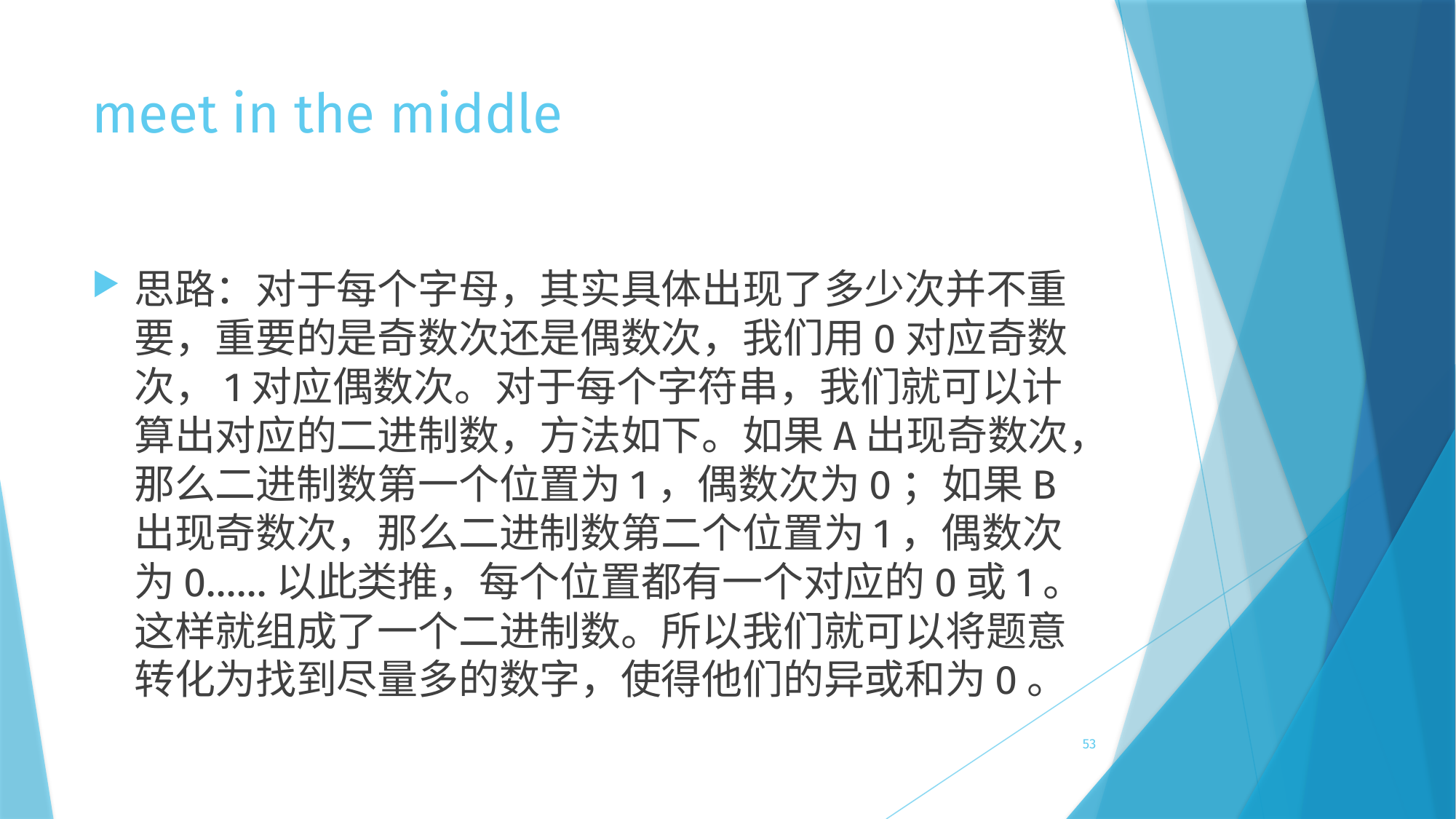

# meet in the middle
思路：对于每个字母，其实具体出现了多少次并不重要，重要的是奇数次还是偶数次，我们用0对应奇数次，1对应偶数次。对于每个字符串，我们就可以计算出对应的二进制数，方法如下。如果A出现奇数次，那么二进制数第一个位置为1，偶数次为0；如果B出现奇数次，那么二进制数第二个位置为1，偶数次为0……以此类推，每个位置都有一个对应的0或1。这样就组成了一个二进制数。所以我们就可以将题意转化为找到尽量多的数字，使得他们的异或和为0。

53